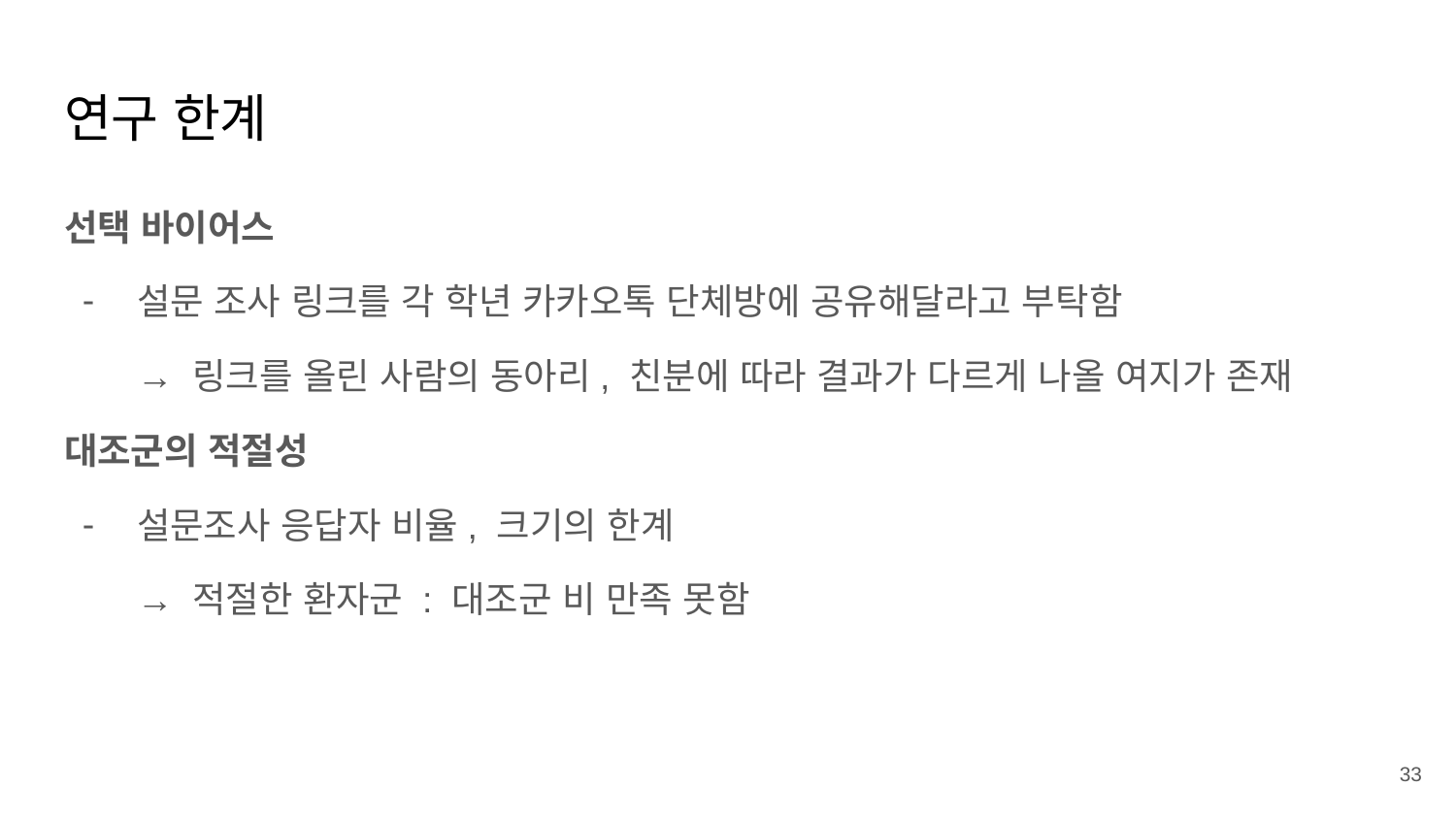

# 연구 한계
선택 바이어스
설문 조사 링크를 각 학년 카카오톡 단체방에 공유해달라고 부탁함
→ 링크를 올린 사람의 동아리, 친분에 따라 결과가 다르게 나올 여지가 존재
대조군의 적절성
설문조사 응답자 비율, 크기의 한계
→ 적절한 환자군 : 대조군 비 만족 못함

33